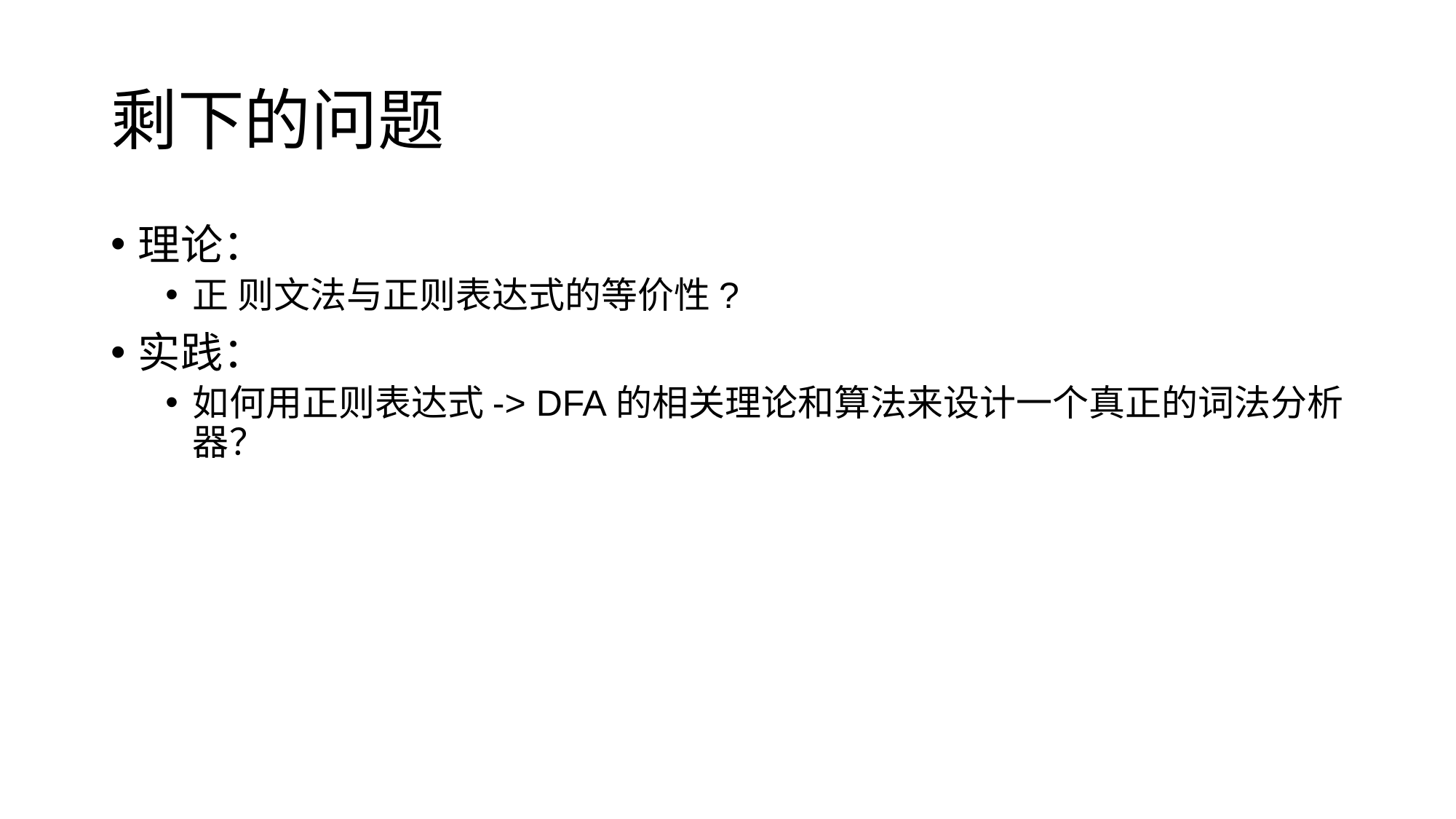

# 剩下的问题
理论：
正 则文法与正则表达式的等价性?
实践：
如何用正则表达式-> DFA的相关理论和算法来设计一个真正的词法分析器？